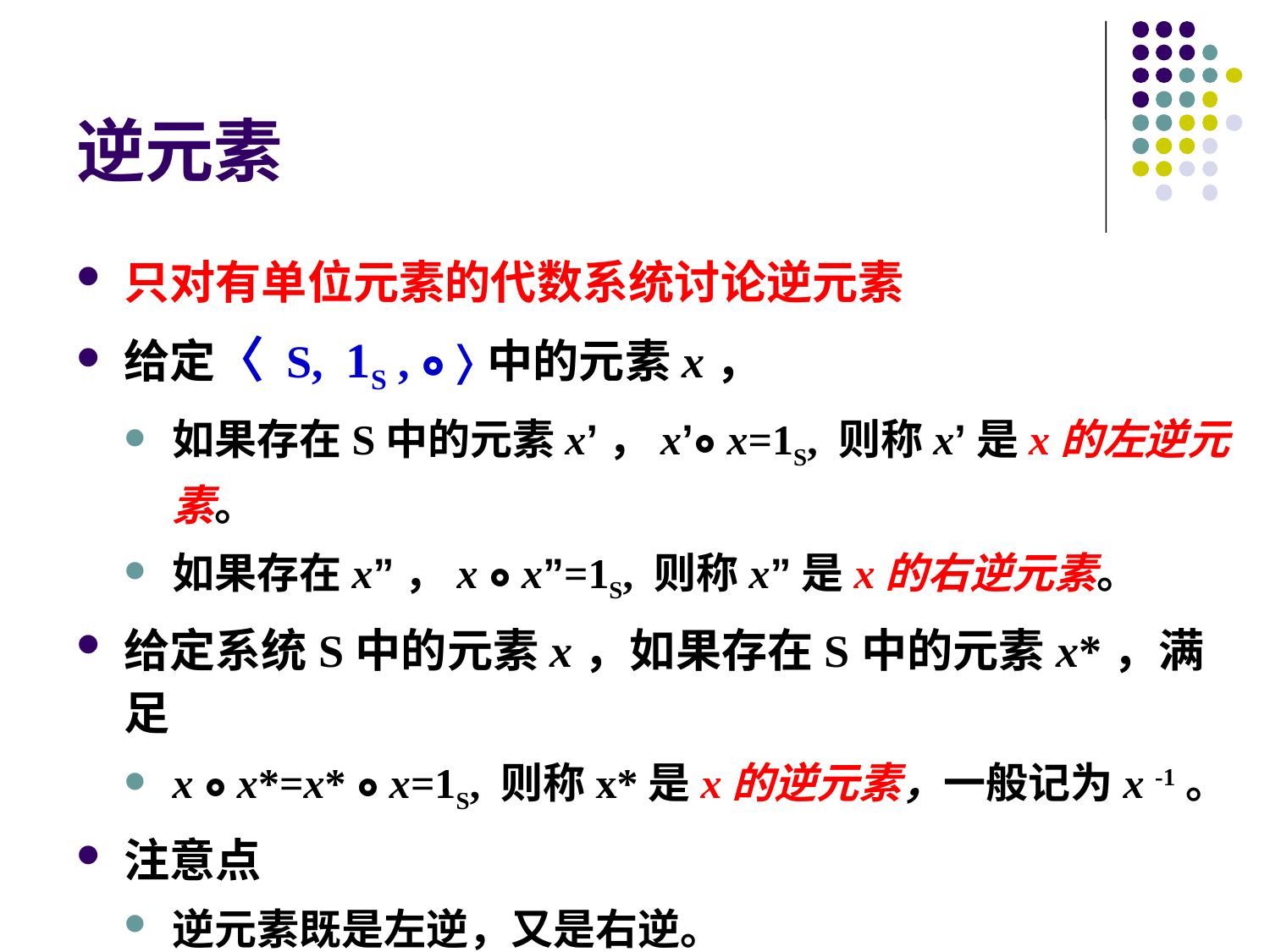

# 逆元素
只对有单位元素的代数系统讨论逆元素
给定〈 S,  1S ,   ⃘ 〉中的元素x，
如果存在S中的元素x’，x’  ⃘ x=1S, 则称x’是x的左逆元素。
如果存在x”，x   ⃘ x”=1S, 则称x”是x的右逆元素。
给定系统S中的元素x，如果存在S中的元素x*，满足
x   ⃘ x*=x*   ⃘ x=1S, 则称x*是x的逆元素，一般记为x -1。
注意点
逆元素既是左逆，又是右逆。
如果y是x的逆元素，则x也是y的逆元素。